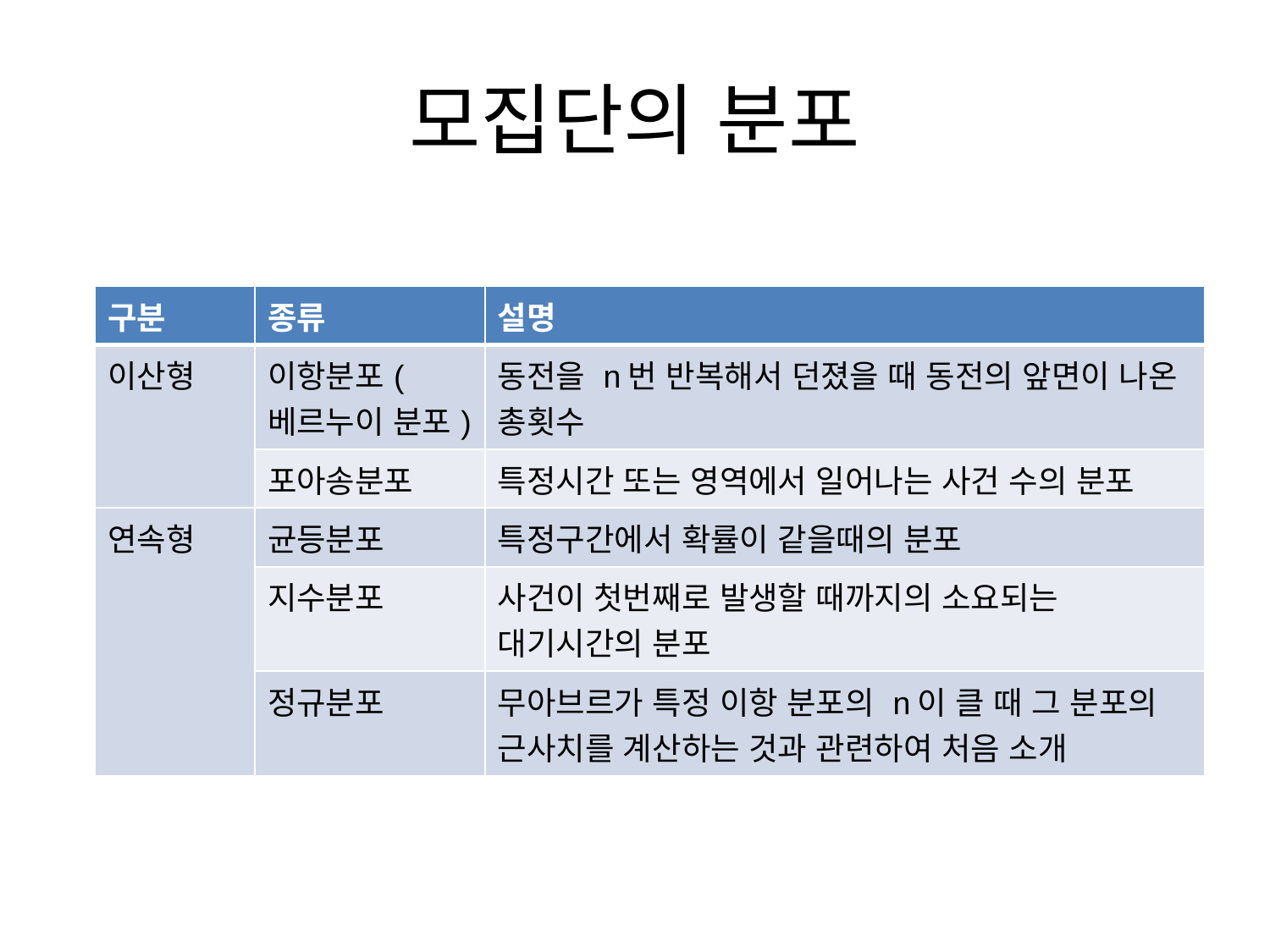

# 모집단의 분포
| 구분 | 종류 | 설명 |
| --- | --- | --- |
| 이산형 | 이항분포( 베르누이 분포) | 동전을 n번 반복해서 던졌을 때 동전의 앞면이 나온 총횟수 |
|  | 포아송분포 | 특정시간 또는 영역에서 일어나는 사건 수의 분포 |
| 연속형 | 균등분포 | 특정구간에서 확률이 같을때의 분포 |
|  | 지수분포 | 사건이 첫번째로 발생할 때까지의 소요되는 대기시간의 분포 |
|  | 정규분포 | 무아브르가 특정 이항 분포의 n이 클 때 그 분포의 근사치를 계산하는 것과 관련하여 처음 소개 |